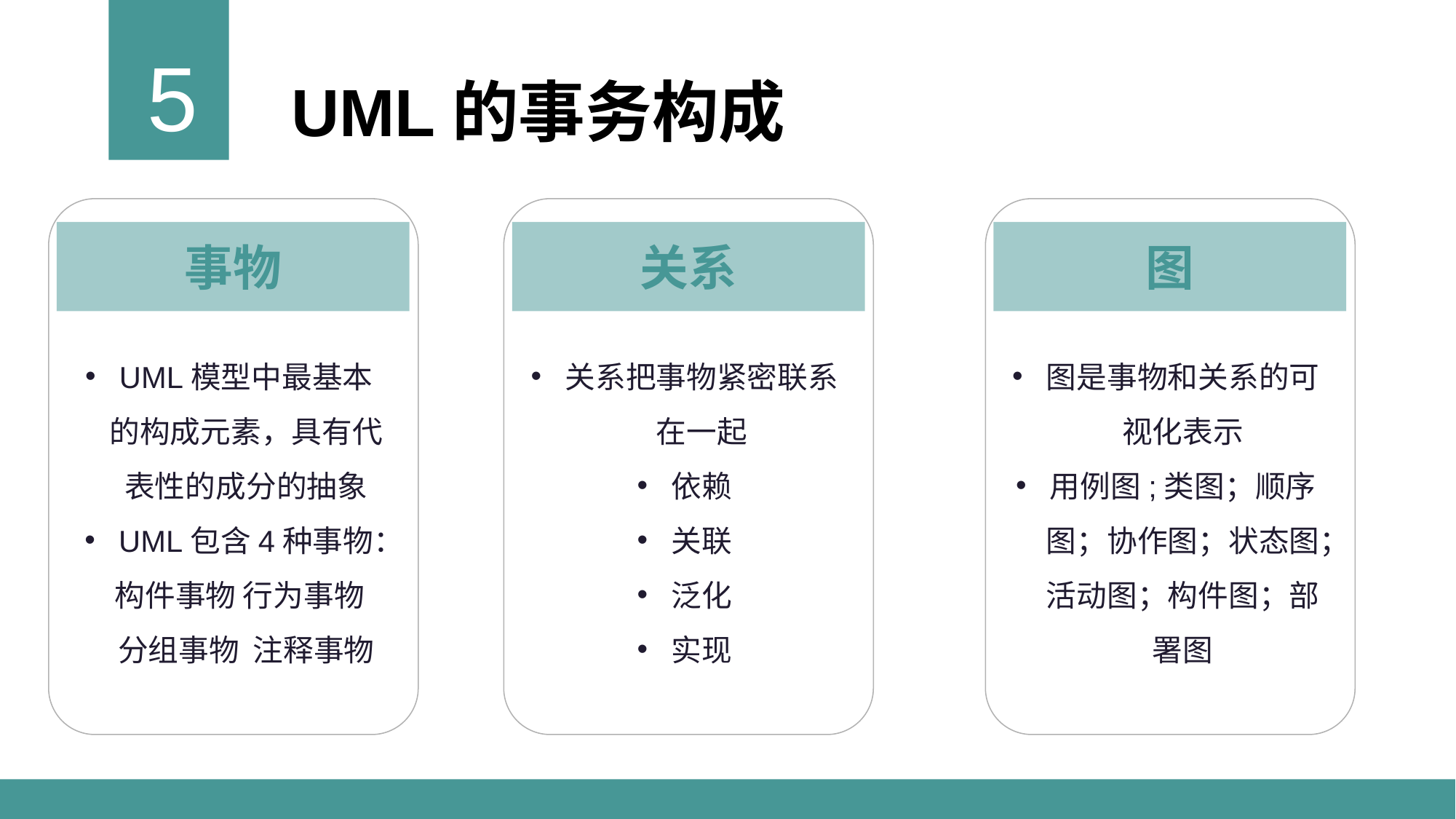

5
UML的事务构成

事物
关系
图
UML模型中最基本的构成元素，具有代表性的成分的抽象
UML包含4种事物：构件事物 行为事物   分组事物  注释事物
关系把事物紧密联系在一起
依赖
关联
泛化
实现
图是事物和关系的可视化表示
用例图;类图；顺序图；协作图；状态图；活动图；构件图；部署图